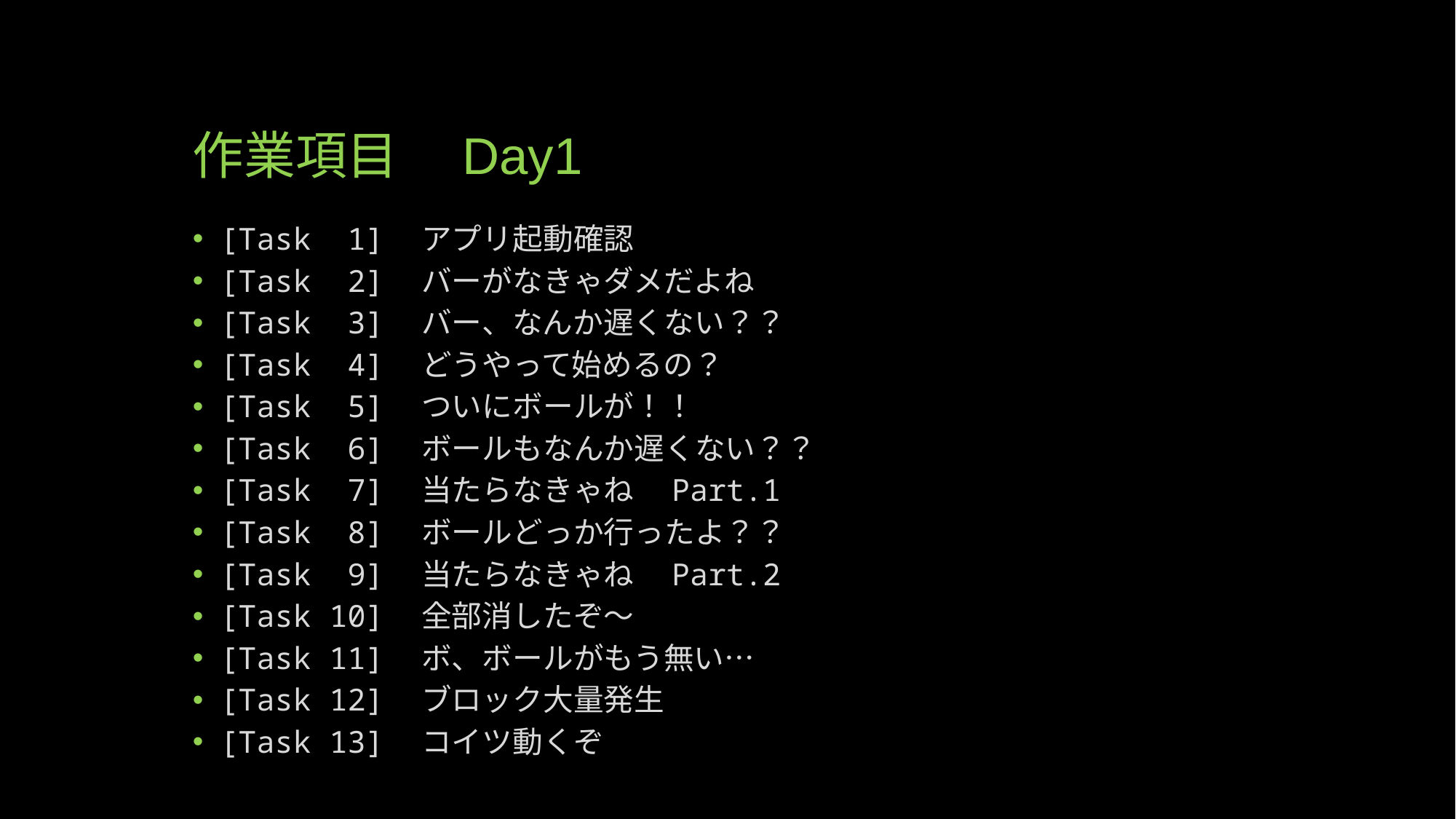

# 作業項目　Day1
[Task  1]　アプリ起動確認
[Task  2]　バーがなきゃダメだよね
[Task  3]　バー、なんか遅くない？？
[Task  4]　どうやって始めるの？
[Task  5]　ついにボールが！！
[Task  6]　ボールもなんか遅くない？？
[Task  7]　当たらなきゃね　Part.1
[Task  8]　ボールどっか行ったよ？？
[Task  9]　当たらなきゃね　Part.2
[Task 10]　全部消したぞ～
[Task 11]　ボ、ボールがもう無い…
[Task 12]　ブロック大量発生
[Task 13]　コイツ動くぞ